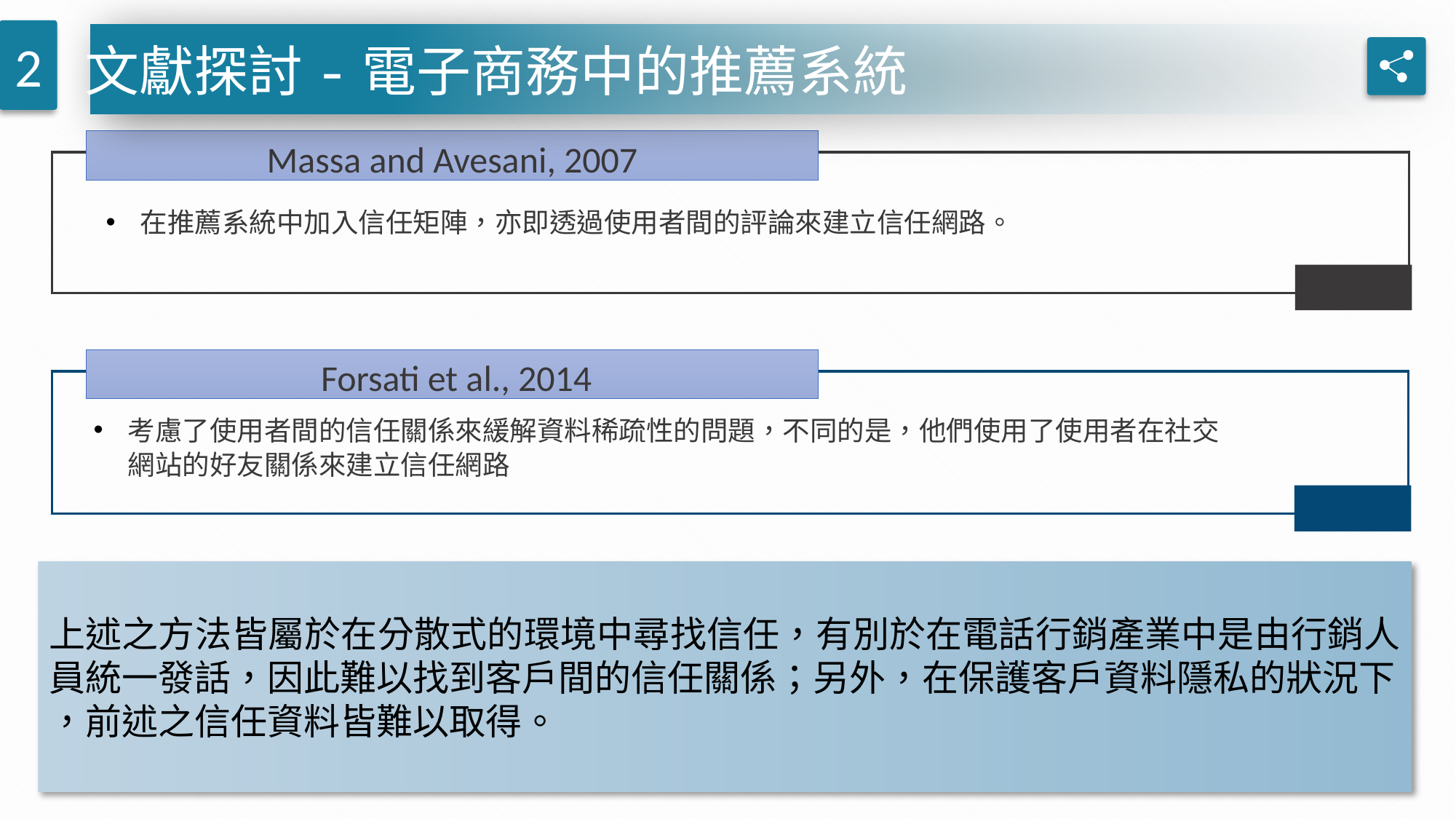

2

文獻探討-電子商務中的推薦系統

Massa and Avesani, 2007

在推薦系統中加入信任矩陣，亦即透過使用者間的評論來建立信任網路。
 Forsati et al., 2014

考慮了使用者間的信任關係來緩解資料稀疏性的問題，不同的是，他們使用了使用者在社交網站的好友關係來建立信任網路
上述之方法皆屬於在分散式的環境中尋找信任，有別於在電話行銷產業中是由行銷人員統一發話，因此難以找到客戶間的信任關係；另外，在保護客戶資料隱私的狀況下
，前述之信任資料皆難以取得。